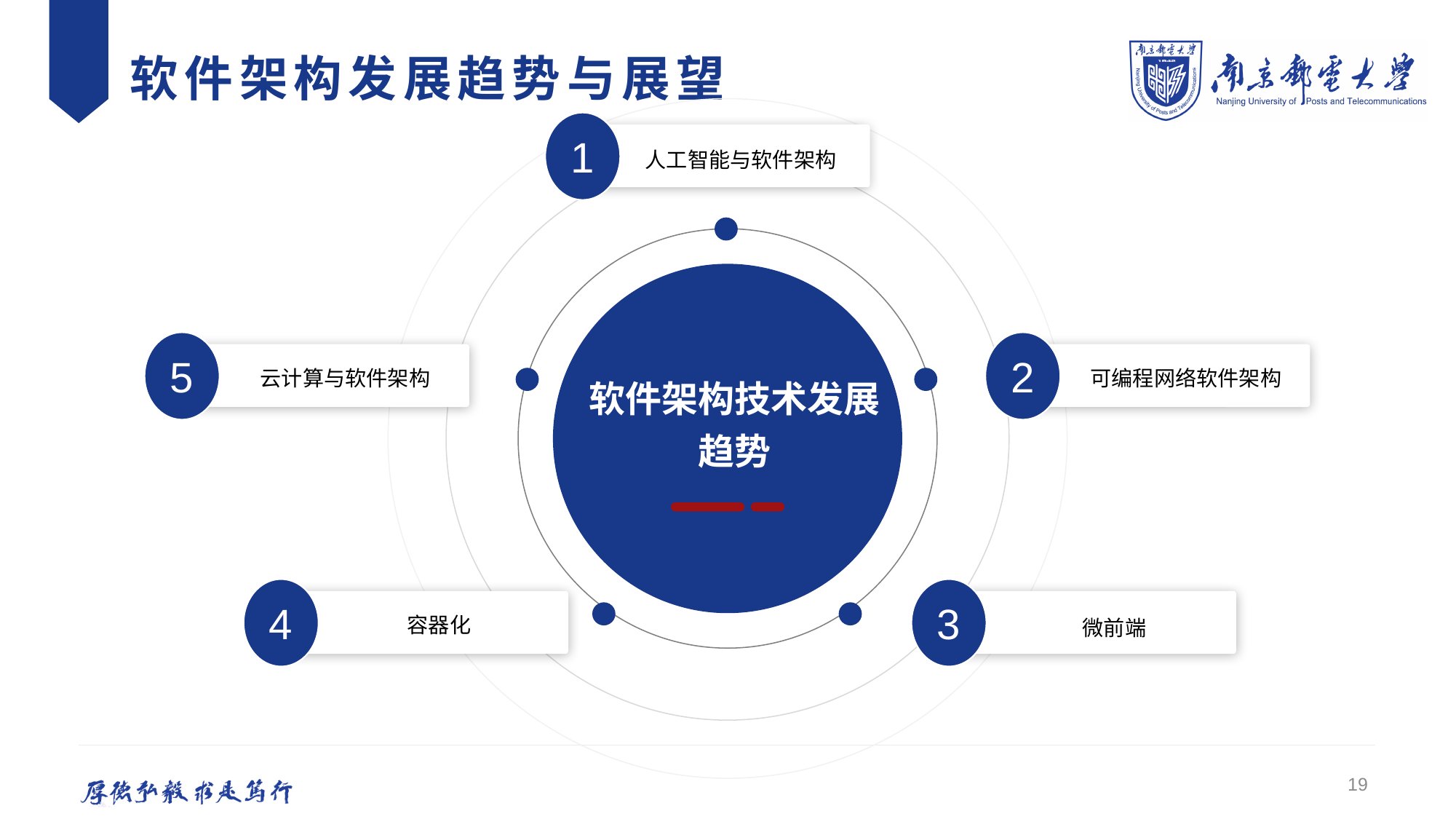

# 软件架构发展趋势与展望

1

人工智能与软件架构

5

2

云计算与软件架构
可编程网络软件架构
软件架构技术发展趋势

4

3

容器化
微前端

19